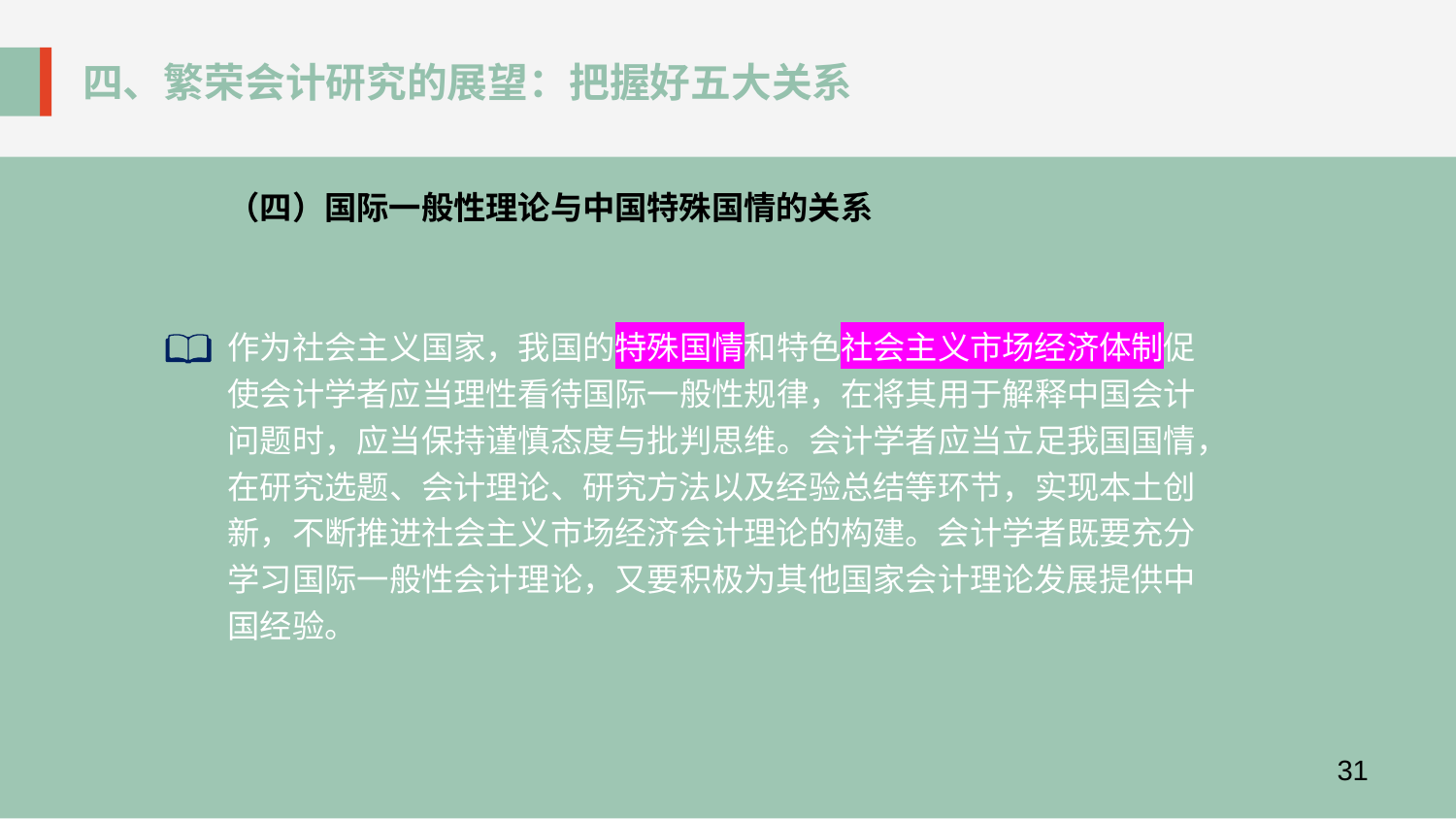

四、繁荣会计研究的展望：把握好五大关系

（四）国际一般性理论与中国特殊国情的关系

作为社会主义国家，我国的特殊国情和特色社会主义市场经济体制促使会计学者应当理性看待国际一般性规律，在将其用于解释中国会计问题时，应当保持谨慎态度与批判思维。会计学者应当立足我国国情，在研究选题、会计理论、研究方法以及经验总结等环节，实现本土创新，不断推进社会主义市场经济会计理论的构建。会计学者既要充分学习国际一般性会计理论，又要积极为其他国家会计理论发展提供中国经验。

31